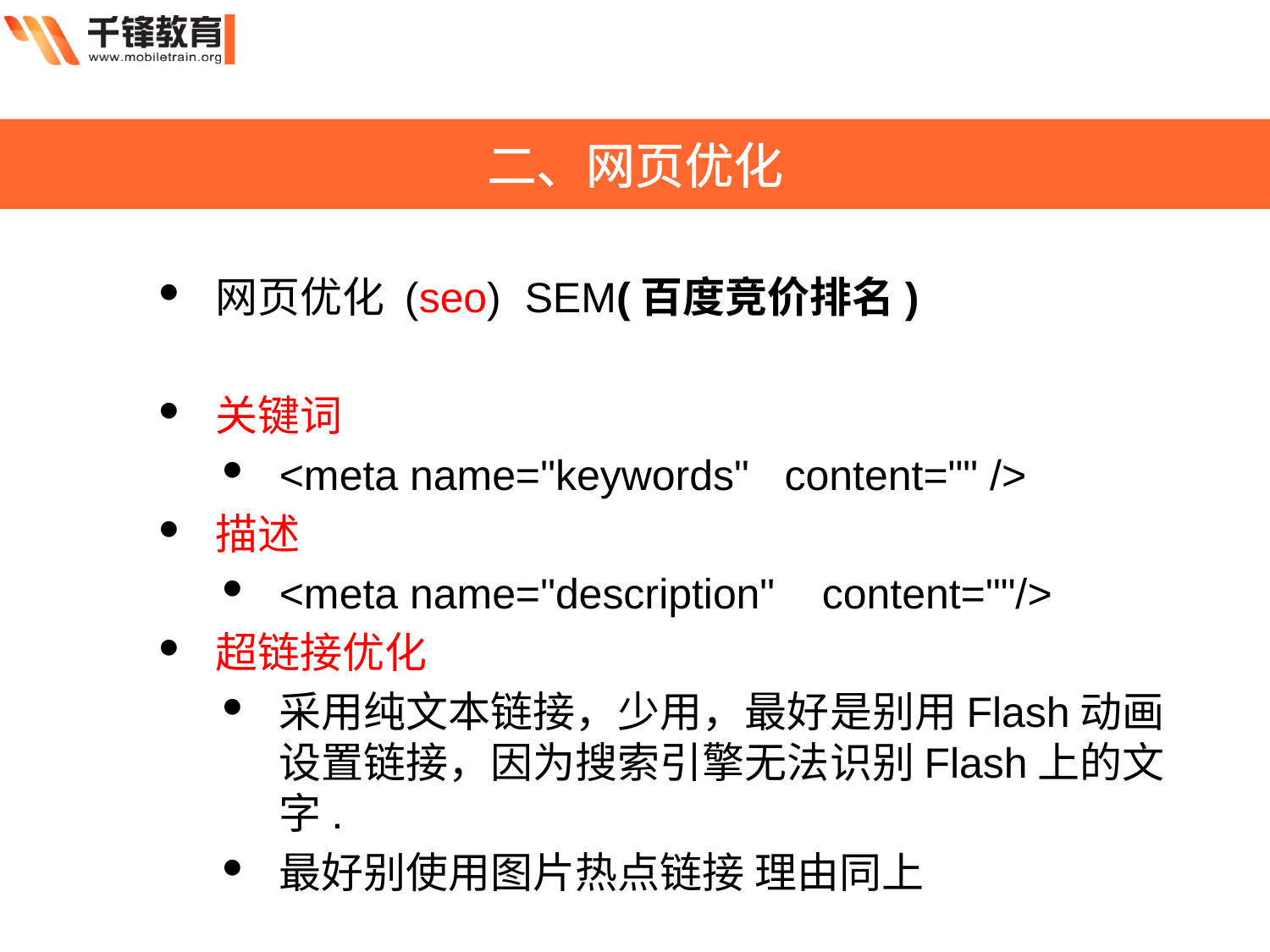

二、网页优化
网页优化 (seo)  SEM(百度竞价排名)

关键词
<meta name="keywords"   content="" />
描述
<meta name="description"    content=""/>
超链接优化
采用纯文本链接，少用，最好是别用Flash动画设置链接，因为搜索引擎无法识别Flash上的文字.
最好别使用图片热点链接 理由同上